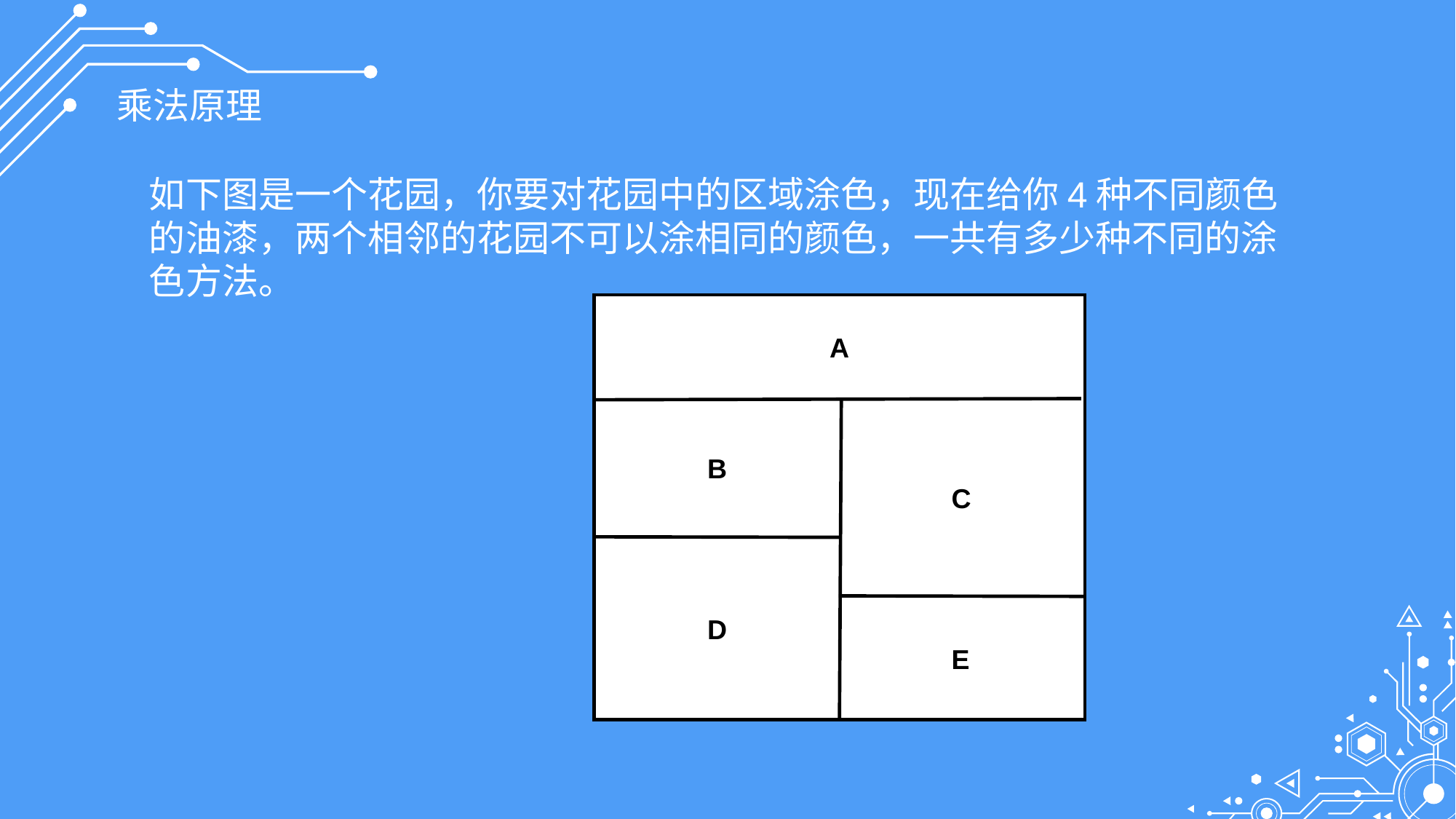

乘法原理
如下图是一个花园，你要对花园中的区域涂色，现在给你4种不同颜色的油漆，两个相邻的花园不可以涂相同的颜色，一共有多少种不同的涂色方法。

A
B
C
D
E